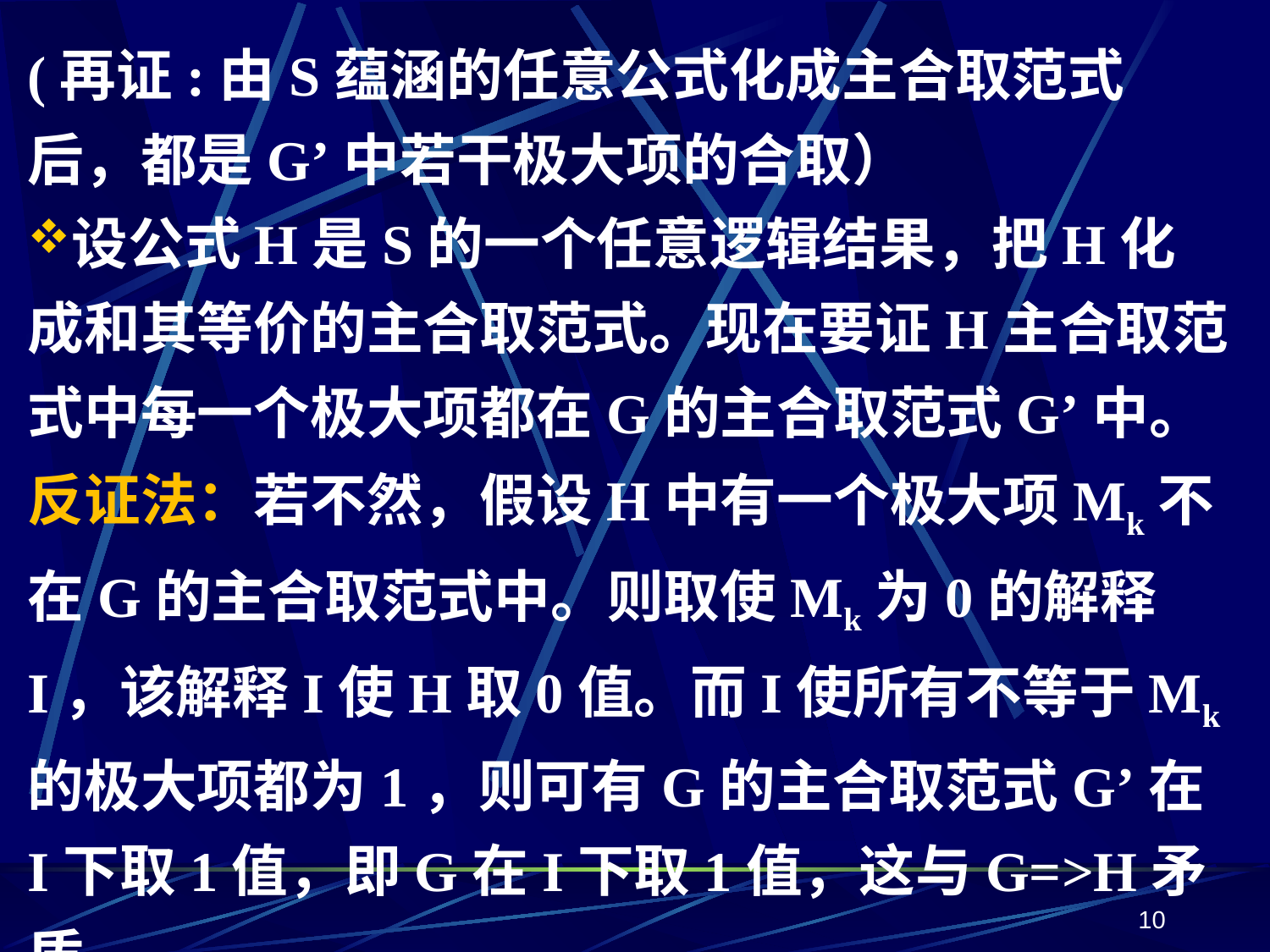

(再证:由S蕴涵的任意公式化成主合取范式后，都是G’中若干极大项的合取）
设公式H是S的一个任意逻辑结果，把H化成和其等价的主合取范式。现在要证H主合取范式中每一个极大项都在G的主合取范式G’中。
反证法：若不然，假设H中有一个极大项Mk不在G的主合取范式中。则取使Mk为0的解释I，该解释I使H取0值。而I使所有不等于Mk的极大项都为1，则可有G的主合取范式G’在I下取1值，即G在I下取1值，这与G=>H矛盾。

10